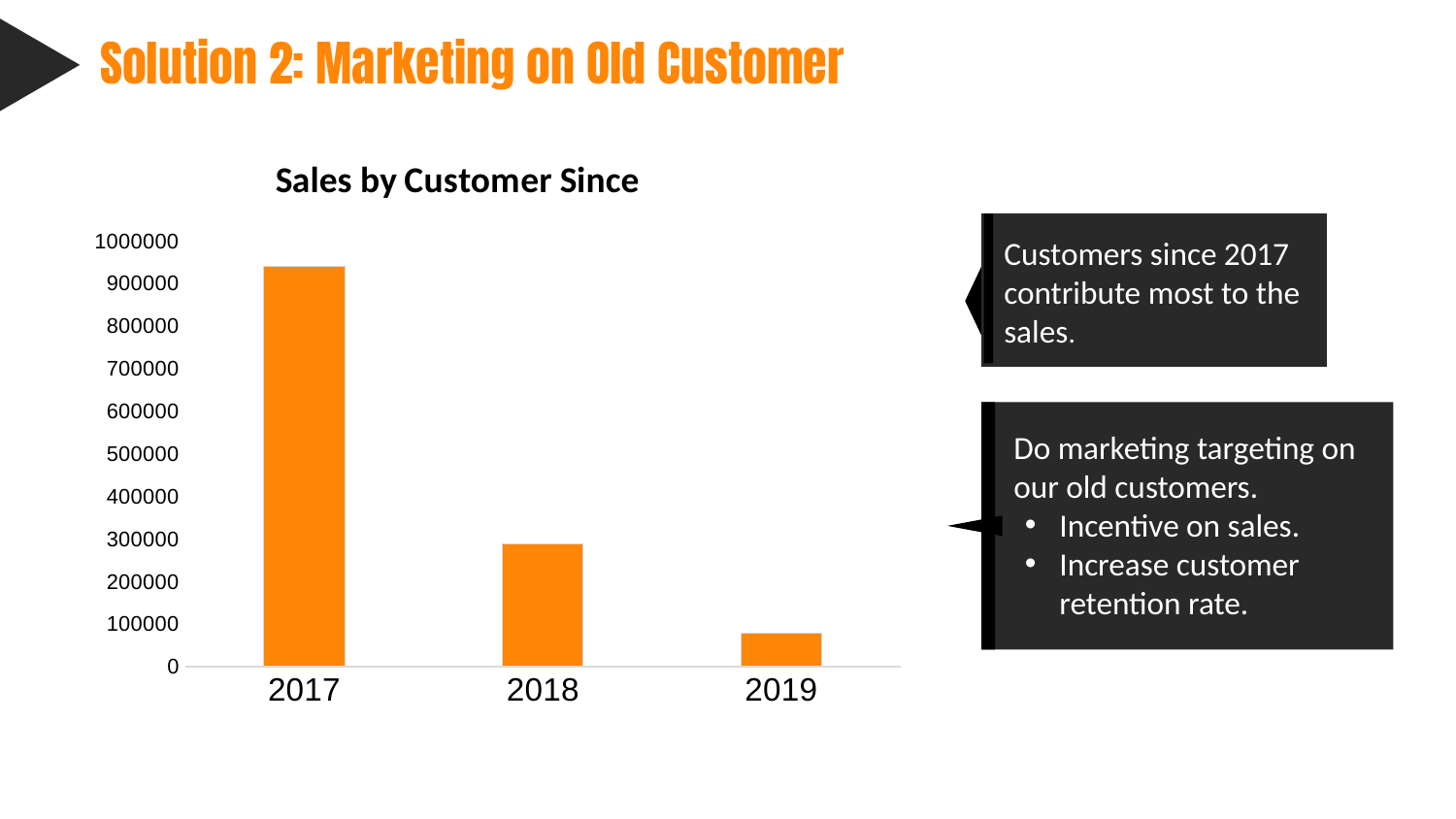

Solution 2: Marketing on Old Customer

### Chart: Sales by Customer Since

| Category | 汇总 |
|---|---|
| 2017 | 940407.0 |
| 2018 | 287154.0 |
| 2019 | 78076.0 |

Customers since 2017 contribute most to the sales.

Do marketing targeting on our old customers.
Incentive on sales.
Increase customer retention rate.